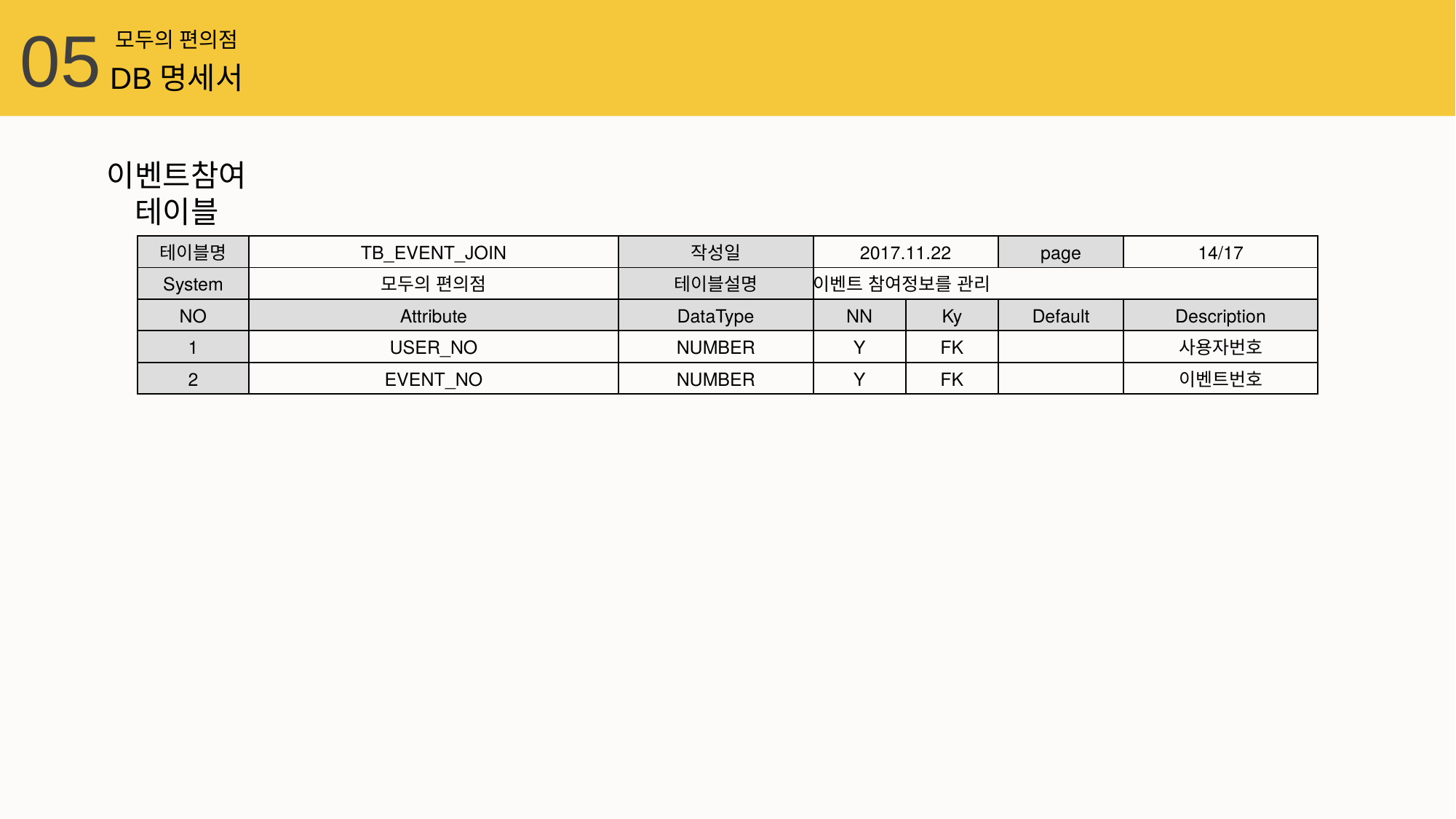

05

모두의 편의점
DB명세서
이벤트참여 테이블
| 테이블명 | TB\_EVENT\_JOIN | 작성일 | 2017.11.22 |  | page | 14/17 |
| --- | --- | --- | --- | --- | --- | --- |
| System | 모두의 편의점 | 테이블설명 | 이벤트 참여정보를 관리 |  |  |  |
| NO | Attribute | DataType | NN | Ky | Default | Description |
| 1 | USER\_NO | NUMBER | Y | FK |  | 사용자번호 |
| 2 | EVENT\_NO | NUMBER | Y | FK |  | 이벤트번호 |